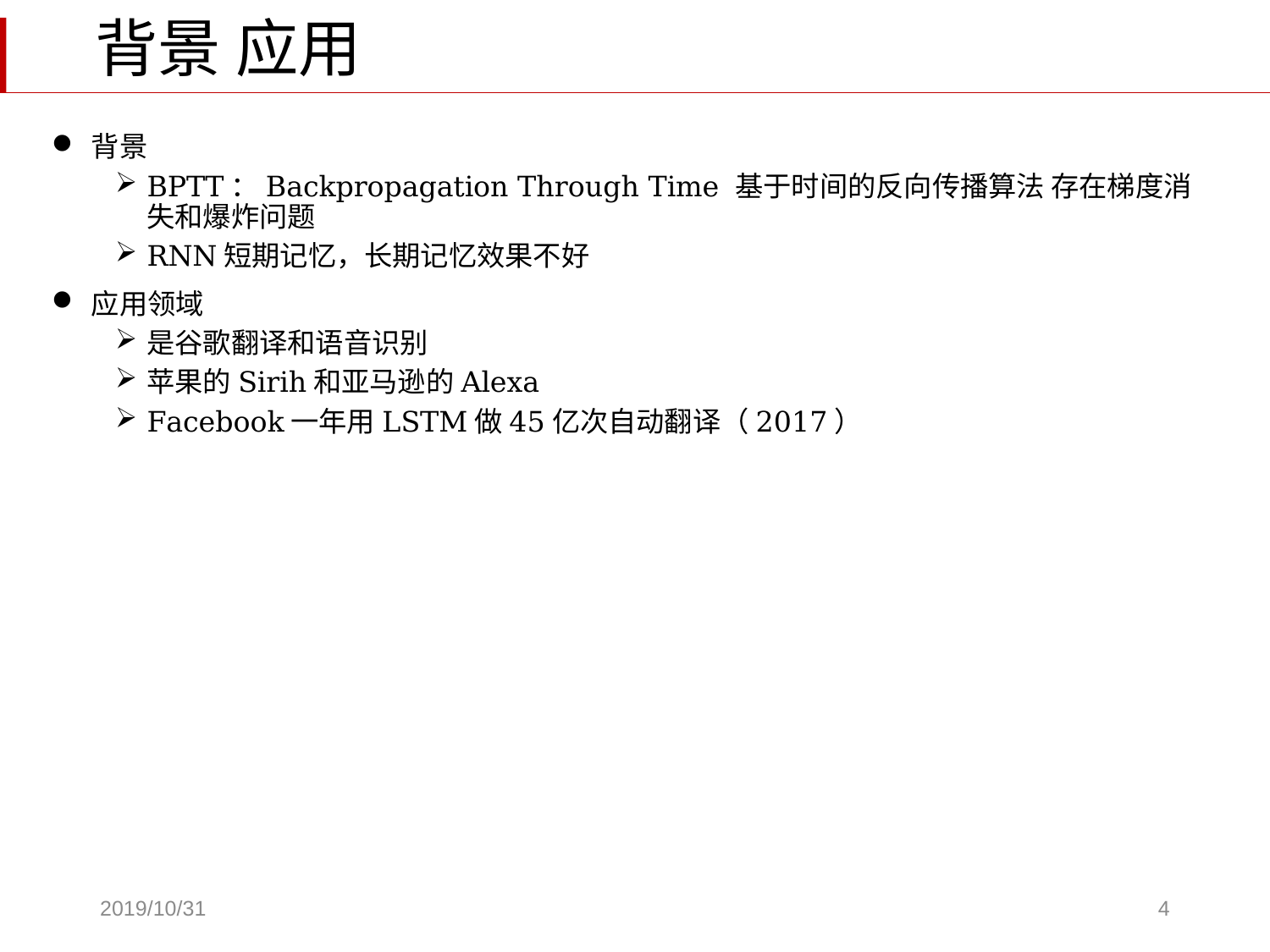

背景 应用
背景
BPTT：Backpropagation Through Time 基于时间的反向传播算法 存在梯度消失和爆炸问题
RNN短期记忆，长期记忆效果不好
应用领域
是谷歌翻译和语音识别
苹果的Sirih和亚马逊的Alexa
Facebook一年用LSTM做45亿次自动翻译（2017）

2019/10/31
4